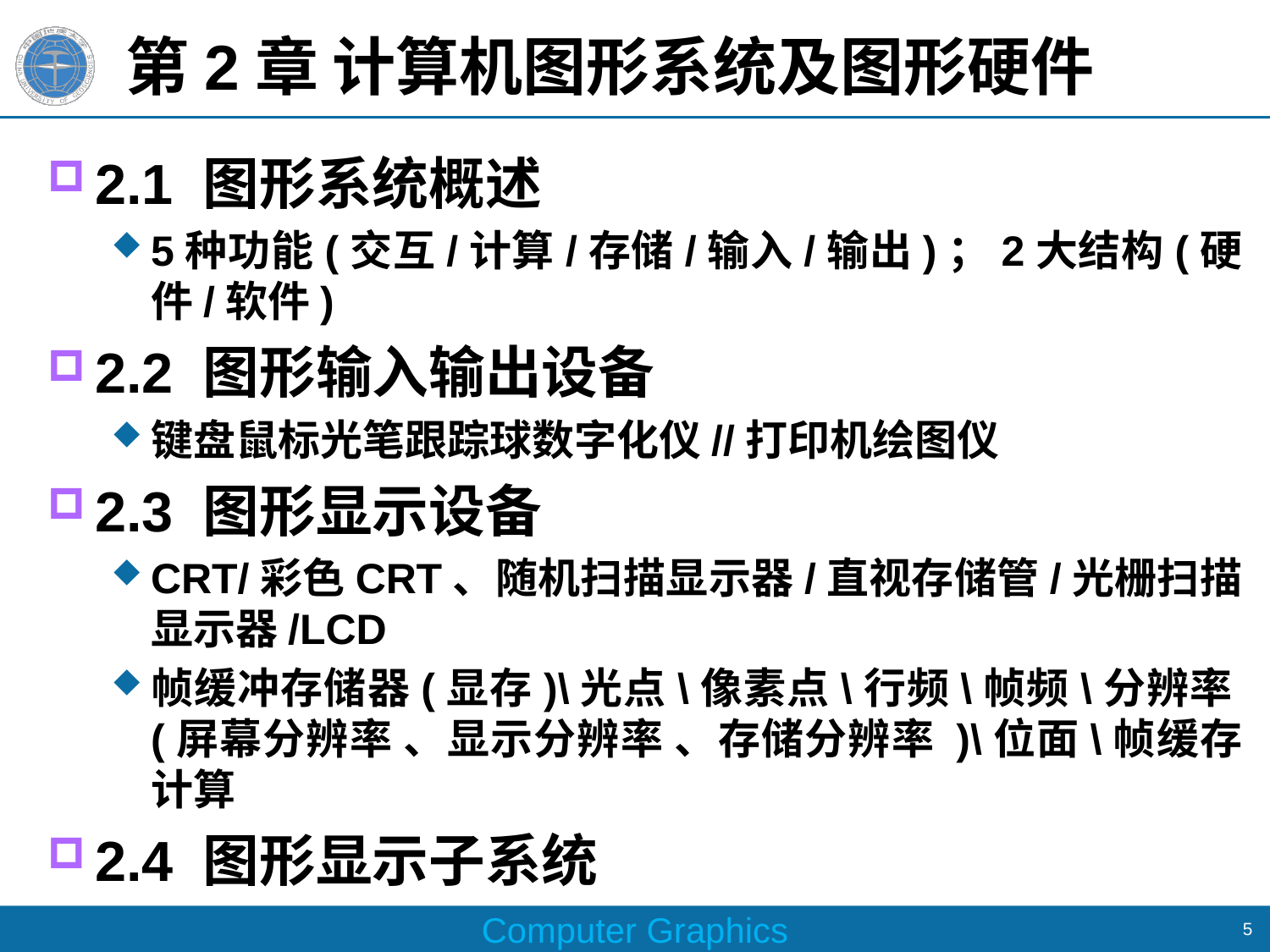

# 第2章 计算机图形系统及图形硬件
2.1 图形系统概述
5种功能(交互/计算/存储/输入/输出)；2大结构(硬件/软件)
2.2 图形输入输出设备
键盘鼠标光笔跟踪球数字化仪//打印机绘图仪
2.3 图形显示设备
CRT/彩色CRT、随机扫描显示器/直视存储管/光栅扫描显示器/LCD
帧缓冲存储器(显存)\光点\像素点\行频\帧频\分辨率(屏幕分辨率 、显示分辨率 、存储分辨率 )\位面\帧缓存计算
2.4 图形显示子系统